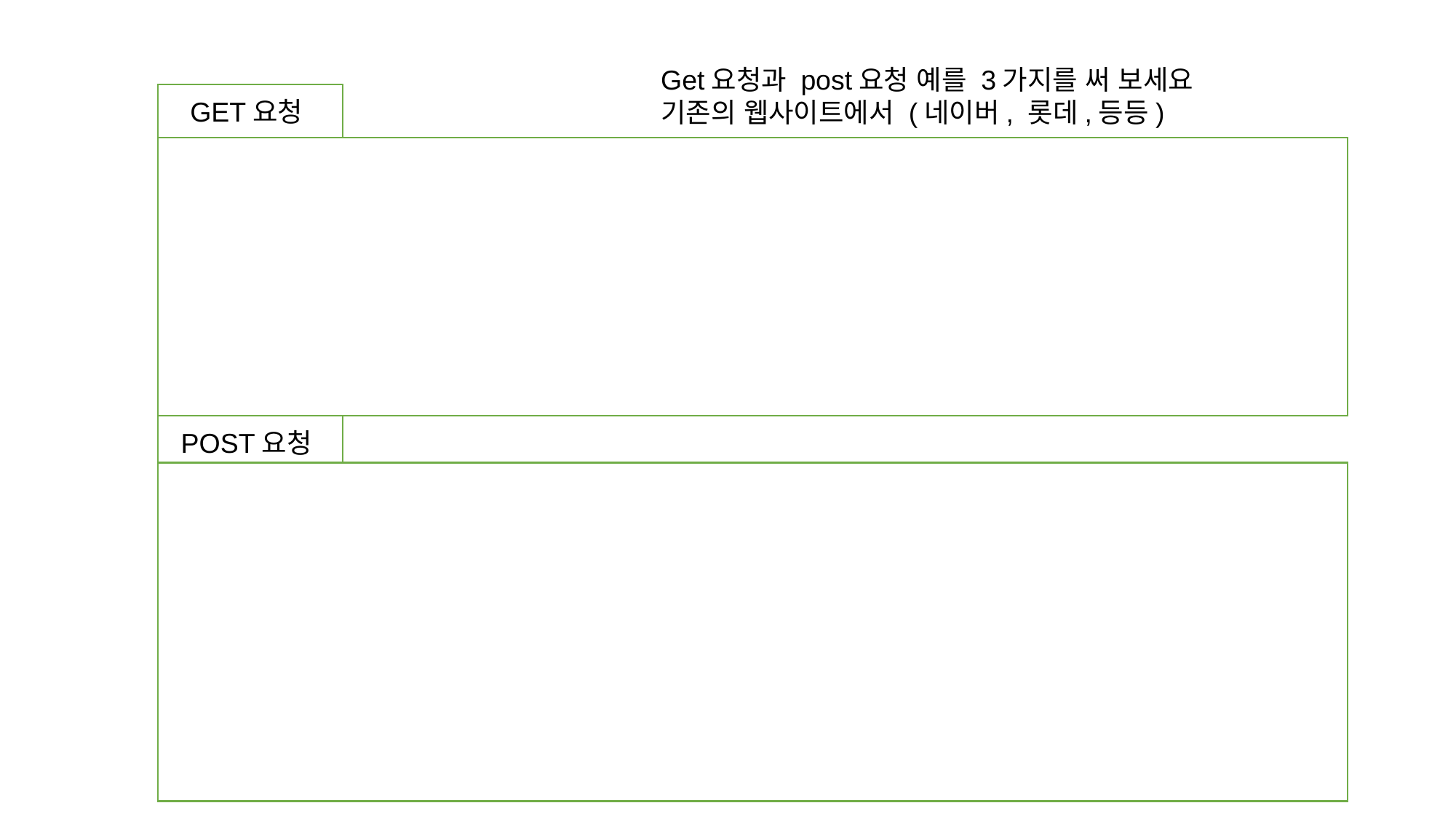

Get요청과 post요청 예를 3가지를 써 보세요
기존의 웹사이트에서 (네이버, 롯데,등등)
GET요청

POST요청